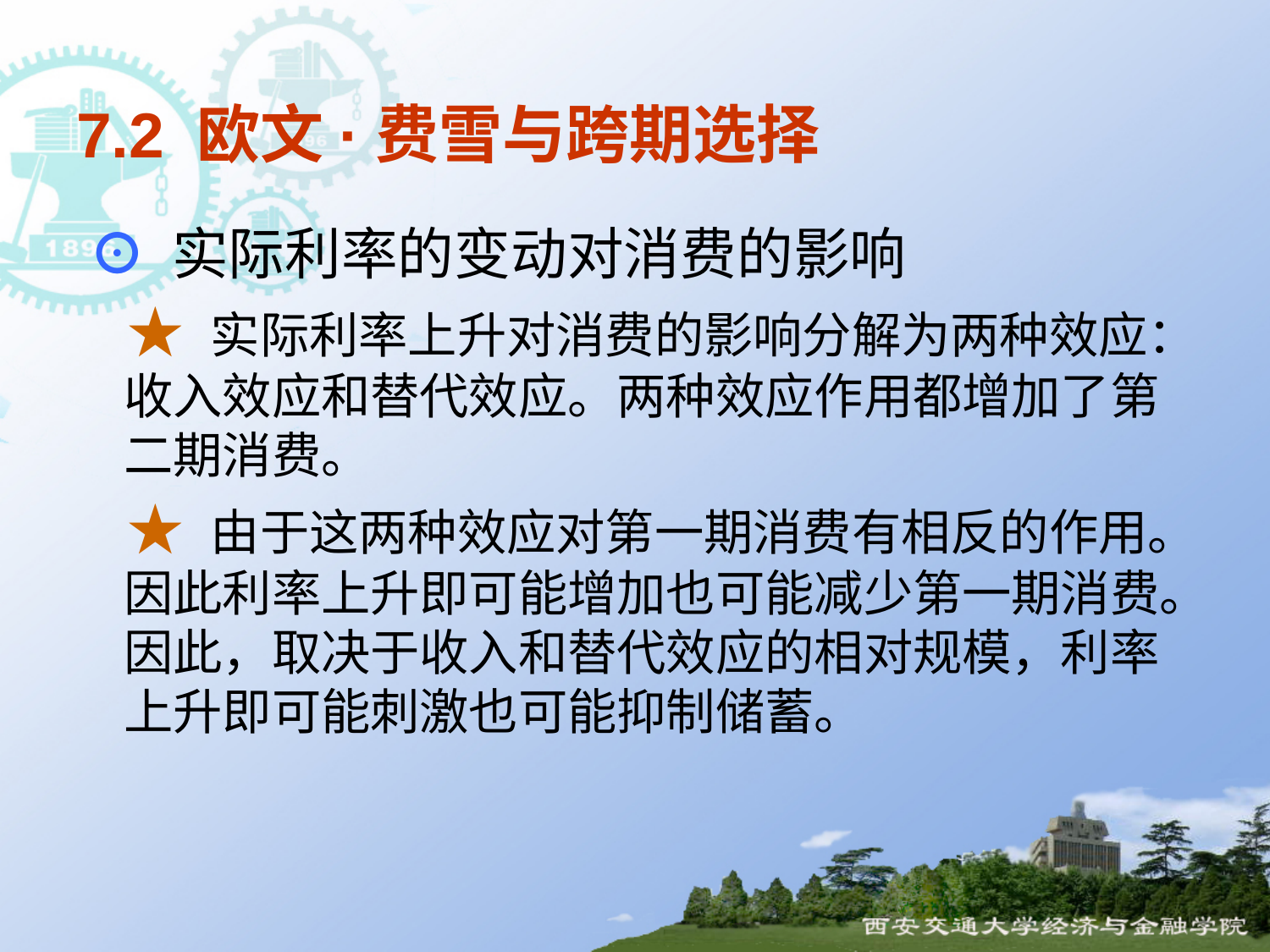

# 7.2 欧文·费雪与跨期选择
 ⊙ 实际利率的变动对消费的影响
    ★ 实际利率上升对消费的影响分解为两种效应：收入效应和替代效应。两种效应作用都增加了第二期消费。
    ★ 由于这两种效应对第一期消费有相反的作用。因此利率上升即可能增加也可能减少第一期消费。因此，取决于收入和替代效应的相对规模，利率上升即可能刺激也可能抑制储蓄。